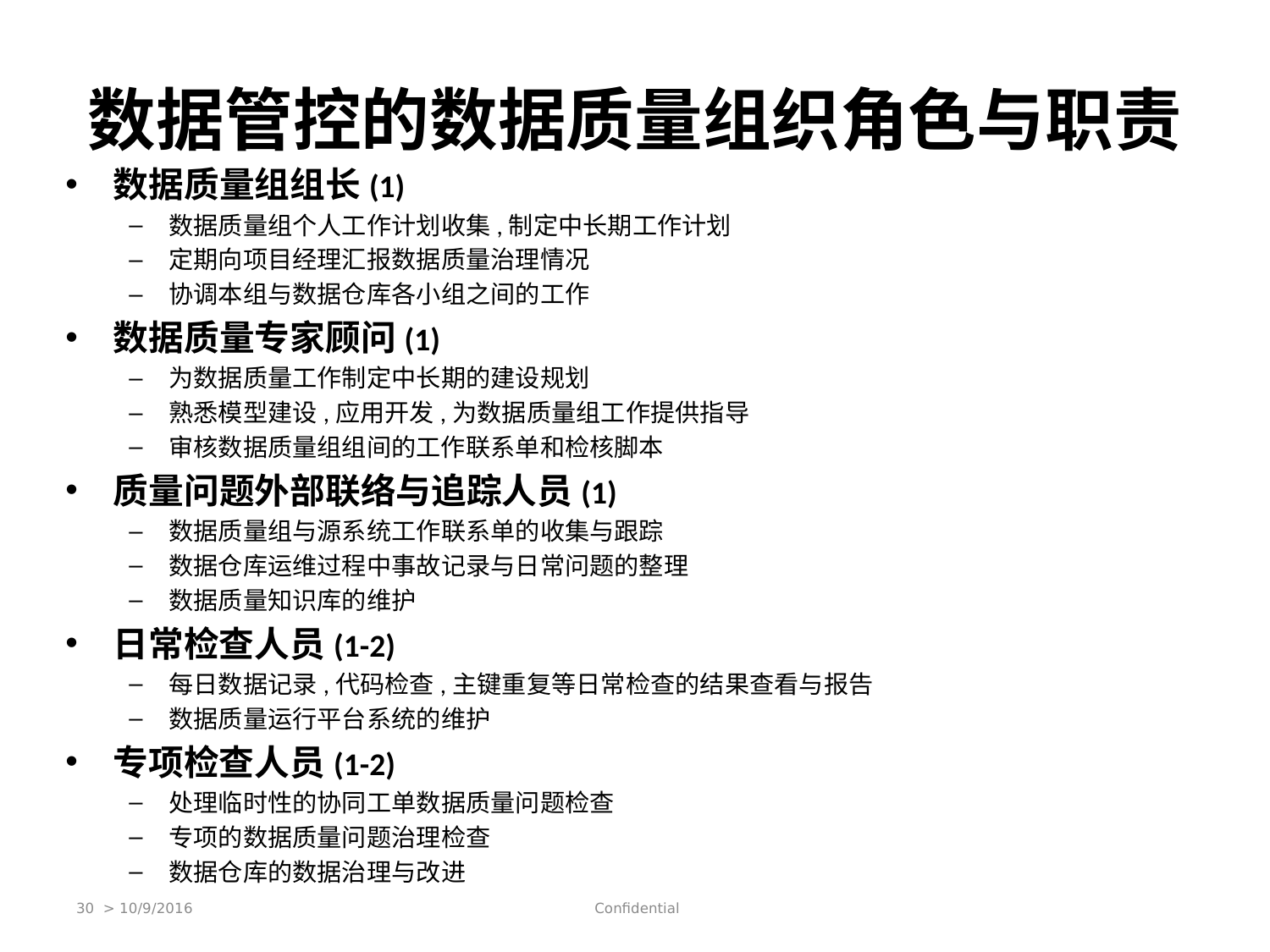

# 数据管控的数据质量组织角色与职责
数据质量组组长(1)
数据质量组个人工作计划收集,制定中长期工作计划
定期向项目经理汇报数据质量治理情况
协调本组与数据仓库各小组之间的工作
数据质量专家顾问(1)
为数据质量工作制定中长期的建设规划
熟悉模型建设,应用开发,为数据质量组工作提供指导
审核数据质量组组间的工作联系单和检核脚本
质量问题外部联络与追踪人员(1)
数据质量组与源系统工作联系单的收集与跟踪
数据仓库运维过程中事故记录与日常问题的整理
数据质量知识库的维护
日常检查人员(1-2)
每日数据记录,代码检查,主键重复等日常检查的结果查看与报告
数据质量运行平台系统的维护
专项检查人员(1-2)
处理临时性的协同工单数据质量问题检查
专项的数据质量问题治理检查
数据仓库的数据治理与改进
30  > 10/9/2016
 Confidential